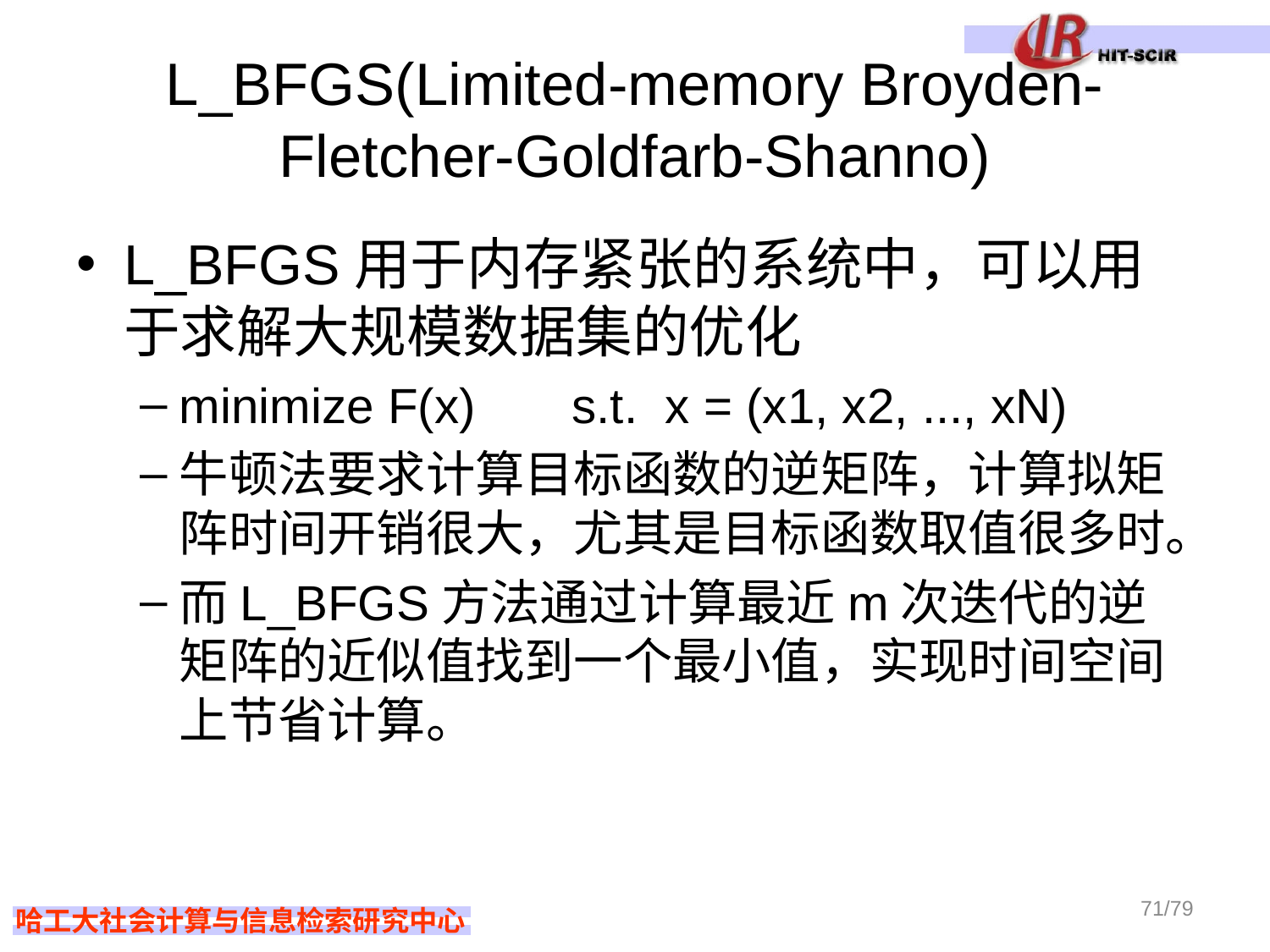

# L_BFGS(Limited-memory Broyden-Fletcher-Goldfarb-Shanno)
L_BFGS用于内存紧张的系统中，可以用于求解大规模数据集的优化
minimize F(x)       s.t.  x = (x1, x2, ..., xN)
牛顿法要求计算目标函数的逆矩阵，计算拟矩阵时间开销很大，尤其是目标函数取值很多时。
而L_BFGS方法通过计算最近m次迭代的逆矩阵的近似值找到一个最小值，实现时间空间上节省计算。
71/79